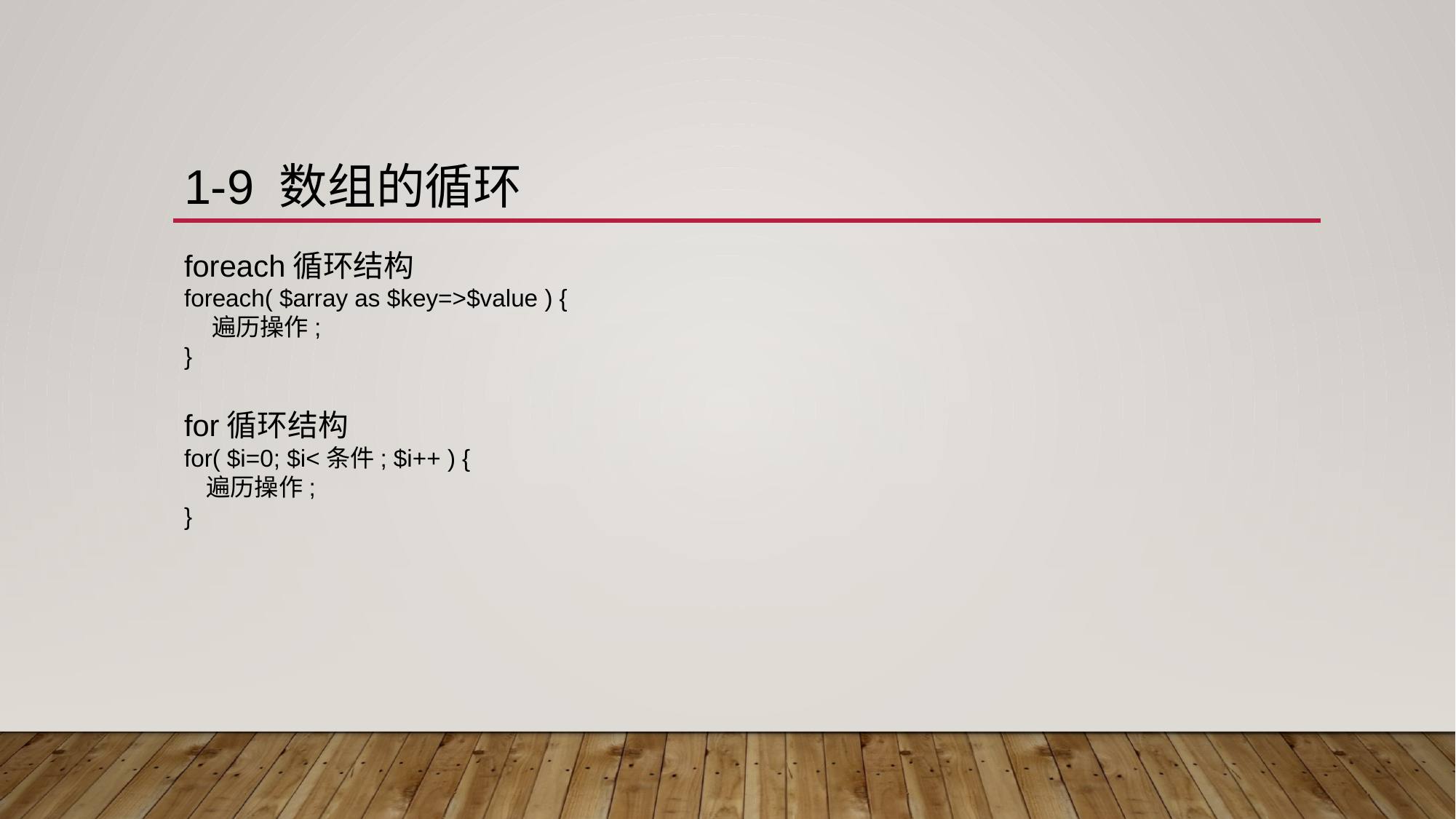

# 1-9 数组的循环
foreach循环结构
foreach( $array as $key=>$value ) {
    遍历操作;
}

for循环结构
for( $i=0; $i<条件; $i++ ) {
   遍历操作;
}